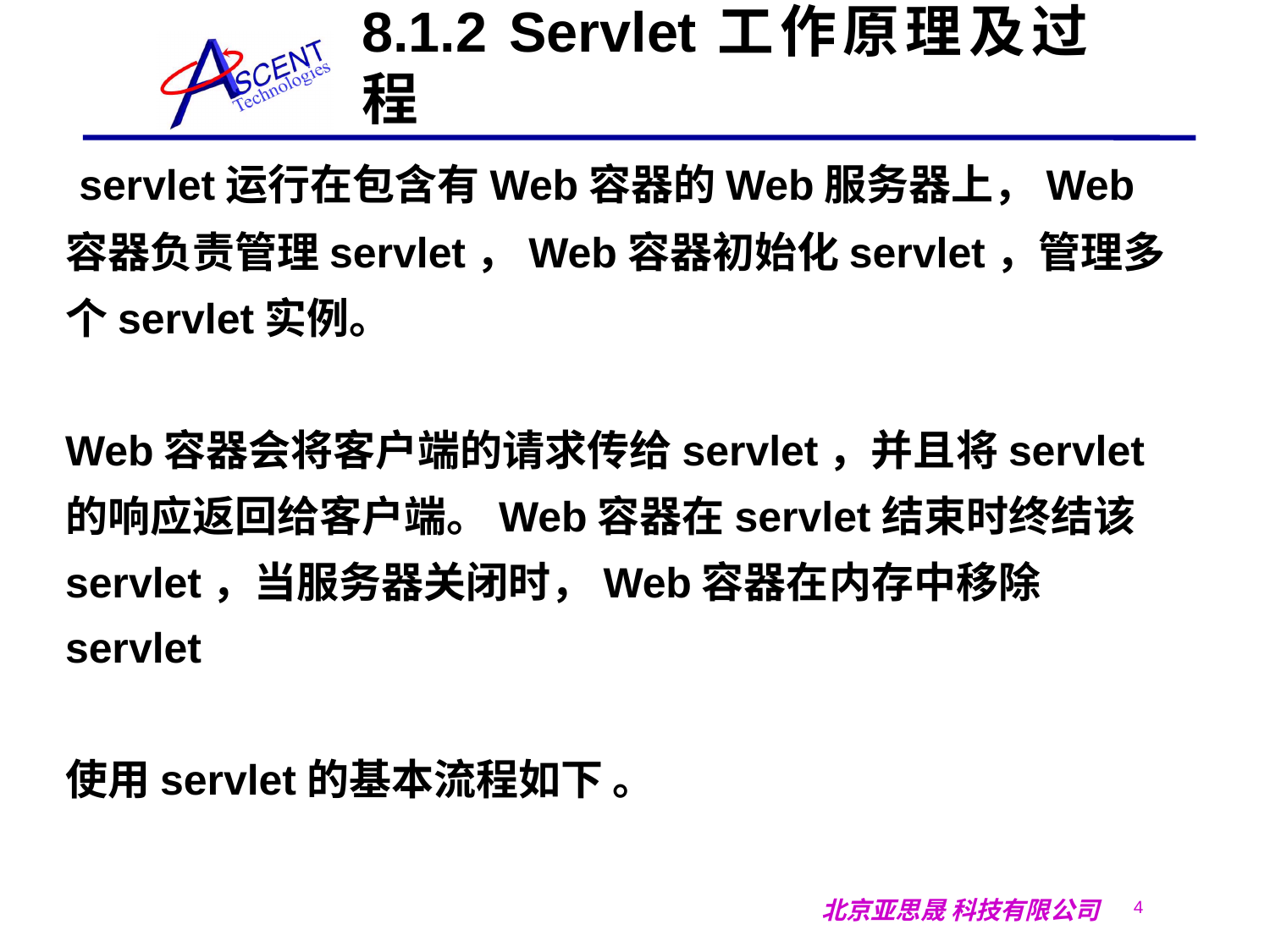

8.1.2 Servlet工作原理及过程
 servlet运行在包含有Web容器的Web服务器上，Web容器负责管理servlet，Web容器初始化servlet，管理多个servlet实例。

Web容器会将客户端的请求传给servlet，并且将servlet的响应返回给客户端。Web容器在servlet结束时终结该servlet，当服务器关闭时，Web容器在内存中移除servlet

使用servlet的基本流程如下 。